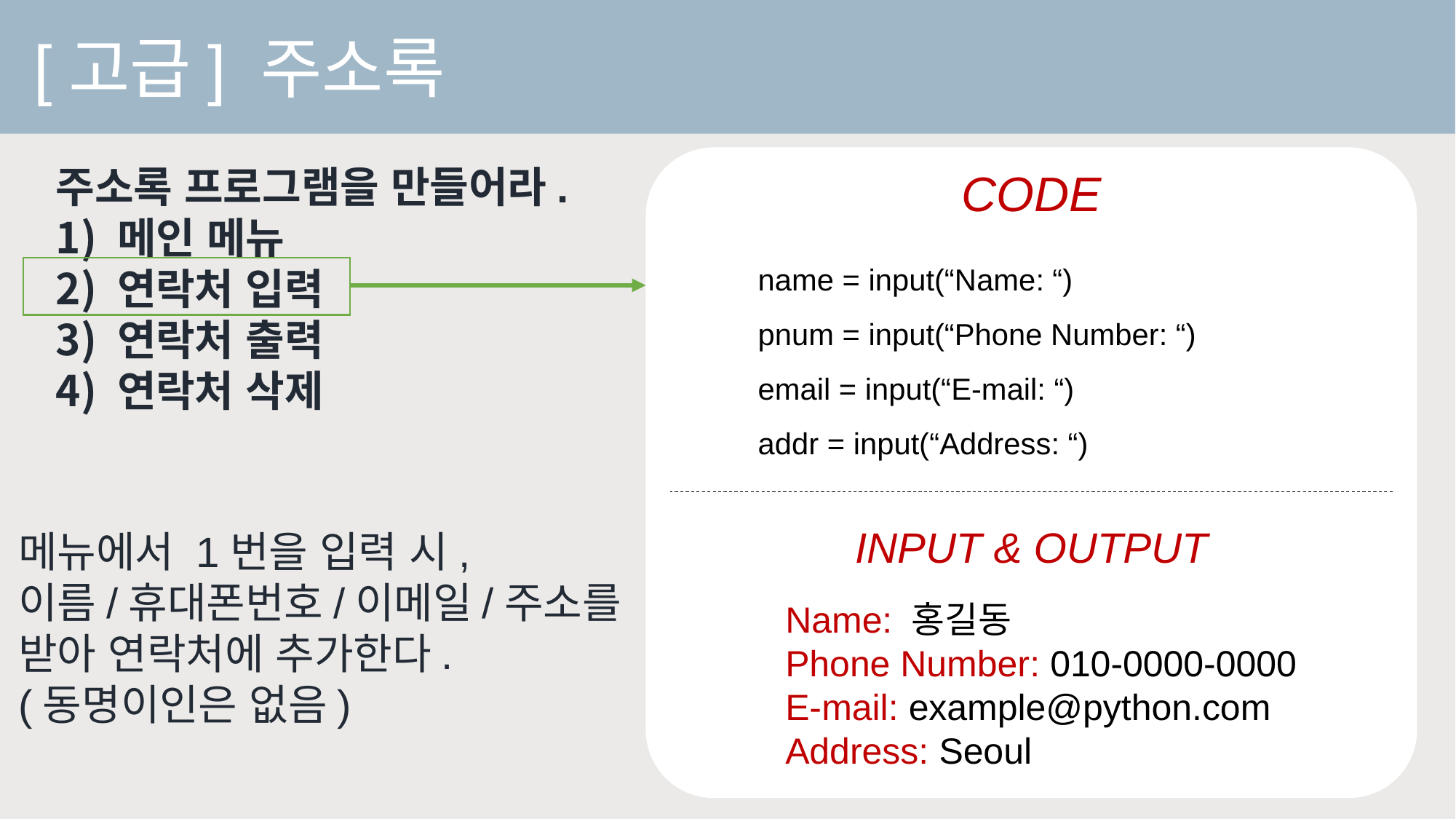

[고급] 주소록

주소록 프로그램을 만들어라.
메인 메뉴
연락처 입력
연락처 출력
연락처 삭제
CODE
name = input(“Name: “)
pnum = input(“Phone Number: “)
email = input(“E-mail: “)
addr = input(“Address: “)

INPUT & OUTPUT
메뉴에서 1번을 입력 시,
이름/휴대폰번호/이메일/주소를 받아 연락처에 추가한다.
(동명이인은 없음)
Name: 홍길동
Phone Number: 010-0000-0000
E-mail: example@python.com
Address: Seoul